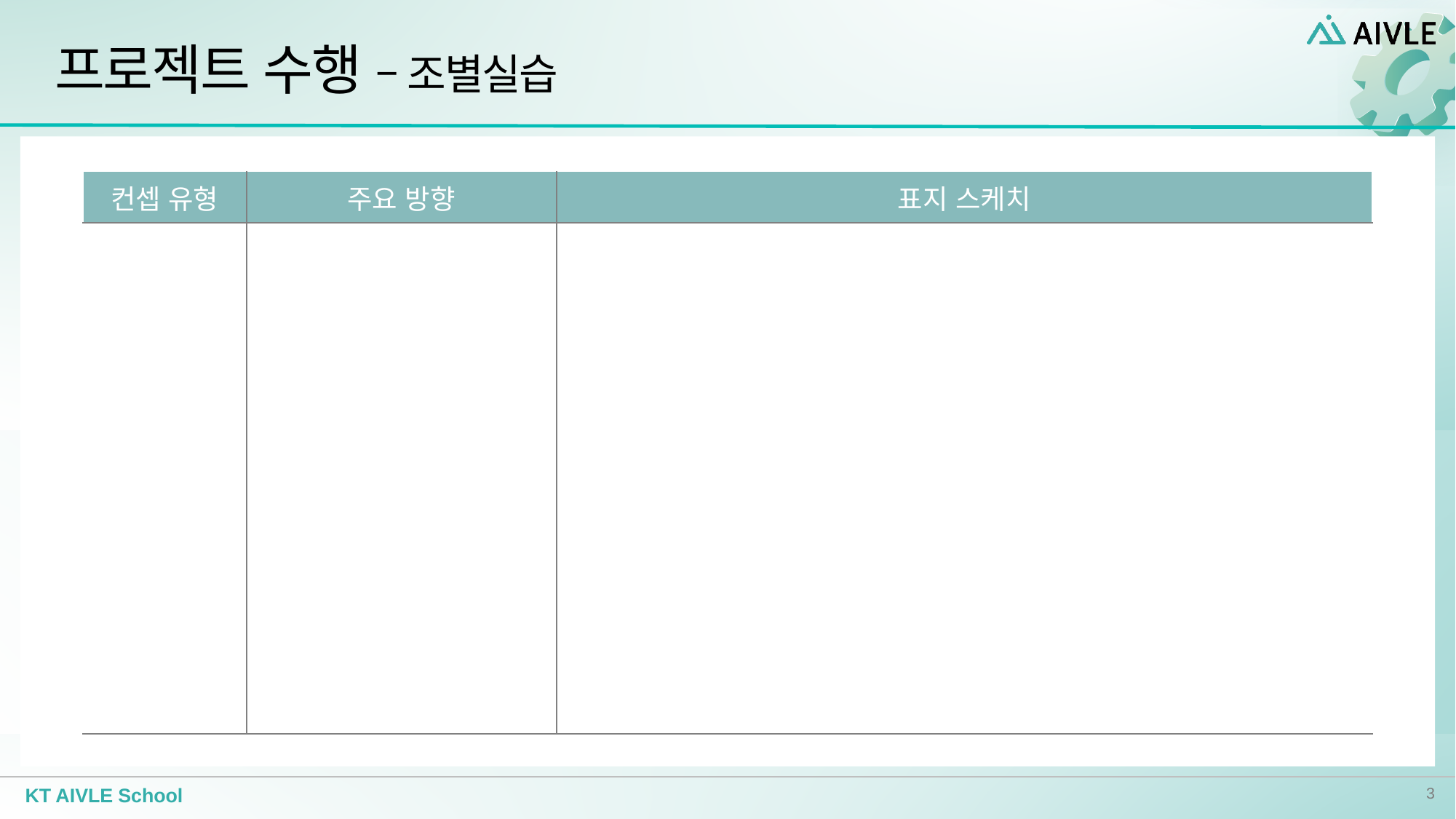

# 프로젝트 수행 – 조별실습
| 컨셉 유형 | 주요 방향 | 표지 스케치 |
| --- | --- | --- |
|  |  |  |